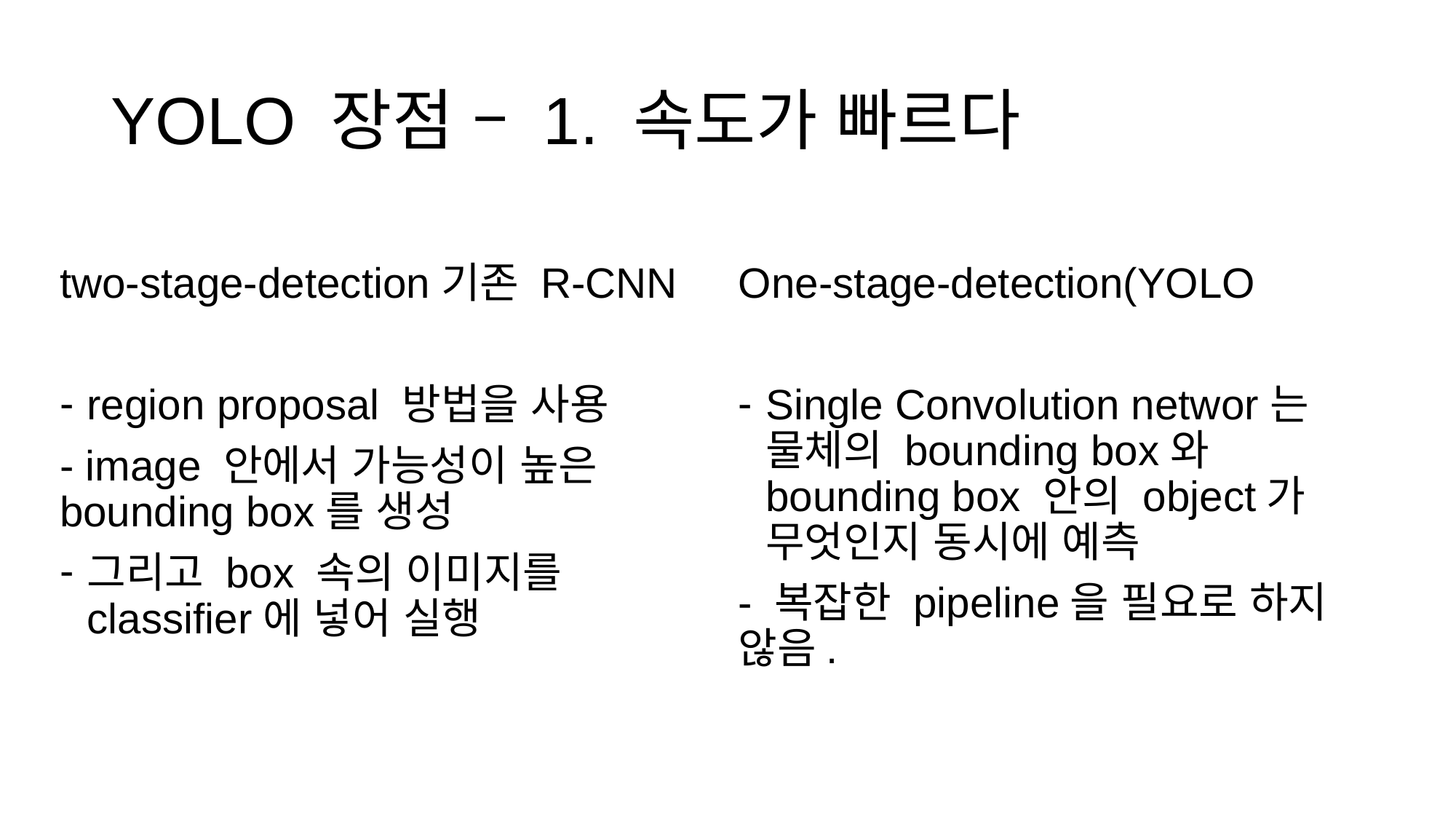

# YOLO 장점 – 1. 속도가 빠르다
two-stage-detection기존 R-CNN

region proposal 방법을 사용
- image 안에서 가능성이 높은 bounding box를 생성
그리고 box 속의 이미지를 classifier에 넣어 실행

One-stage-detection(YOLO

Single Convolution networ는 물체의 bounding box와 bounding box 안의 object가 무엇인지 동시에 예측
- 복잡한 pipeline을 필요로 하지 않음.